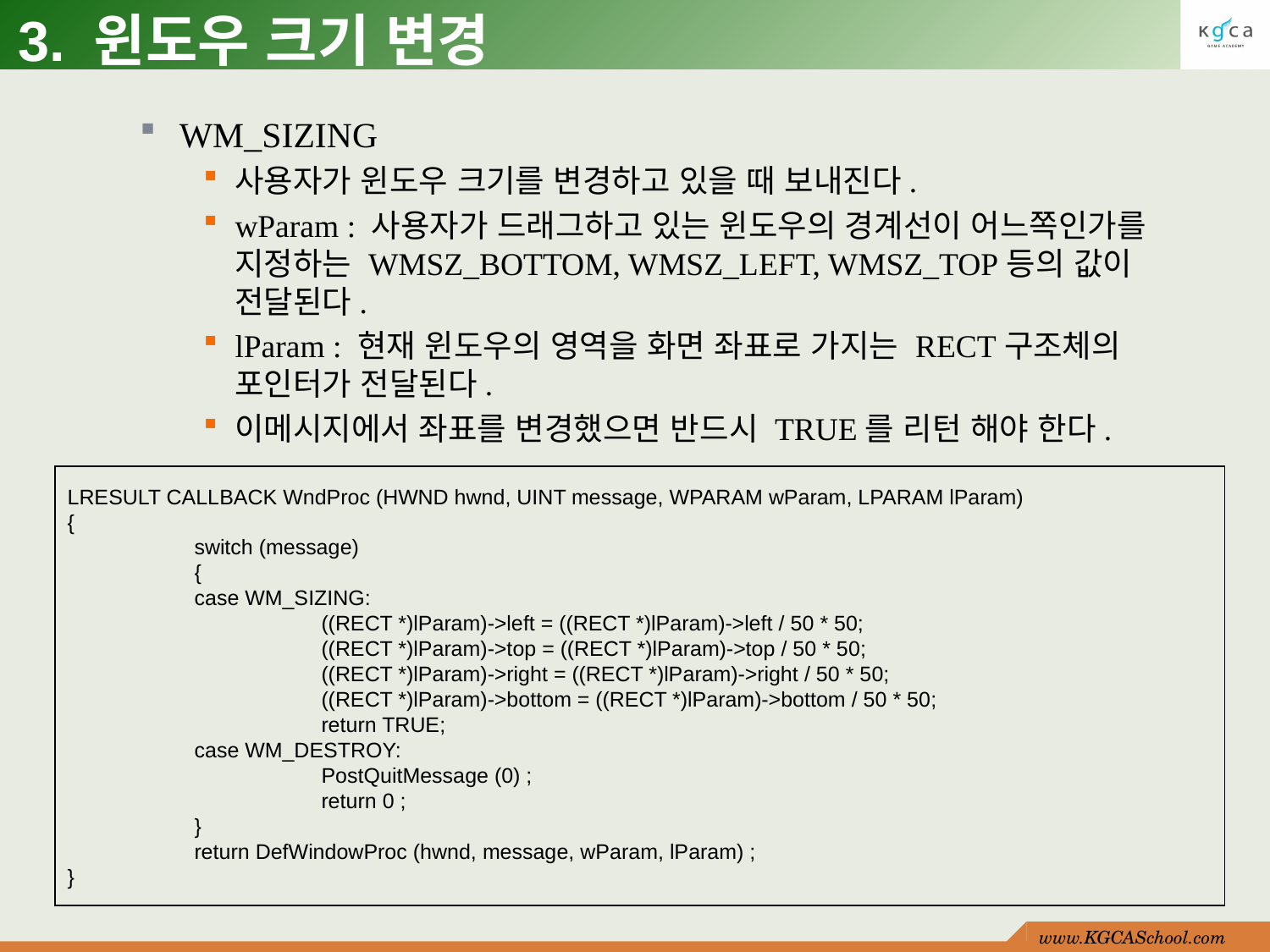

# 3. 윈도우 크기 변경
WM_SIZING
사용자가 윈도우 크기를 변경하고 있을 때 보내진다.
wParam : 사용자가 드래그하고 있는 윈도우의 경계선이 어느쪽인가를 지정하는 WMSZ_BOTTOM, WMSZ_LEFT, WMSZ_TOP등의 값이 전달된다.
lParam : 현재 윈도우의 영역을 화면 좌표로 가지는 RECT구조체의 포인터가 전달된다.
이메시지에서 좌표를 변경했으면 반드시 TRUE를 리턴 해야 한다.
LRESULT CALLBACK WndProc (HWND hwnd, UINT message, WPARAM wParam, LPARAM lParam)
{
	switch (message)
	{
	case WM_SIZING:
		((RECT *)lParam)->left = ((RECT *)lParam)->left / 50 * 50;
		((RECT *)lParam)->top = ((RECT *)lParam)->top / 50 * 50;
		((RECT *)lParam)->right = ((RECT *)lParam)->right / 50 * 50;
		((RECT *)lParam)->bottom = ((RECT *)lParam)->bottom / 50 * 50;
		return TRUE;
	case WM_DESTROY:
		PostQuitMessage (0) ;
		return 0 ;
	}
	return DefWindowProc (hwnd, message, wParam, lParam) ;
}